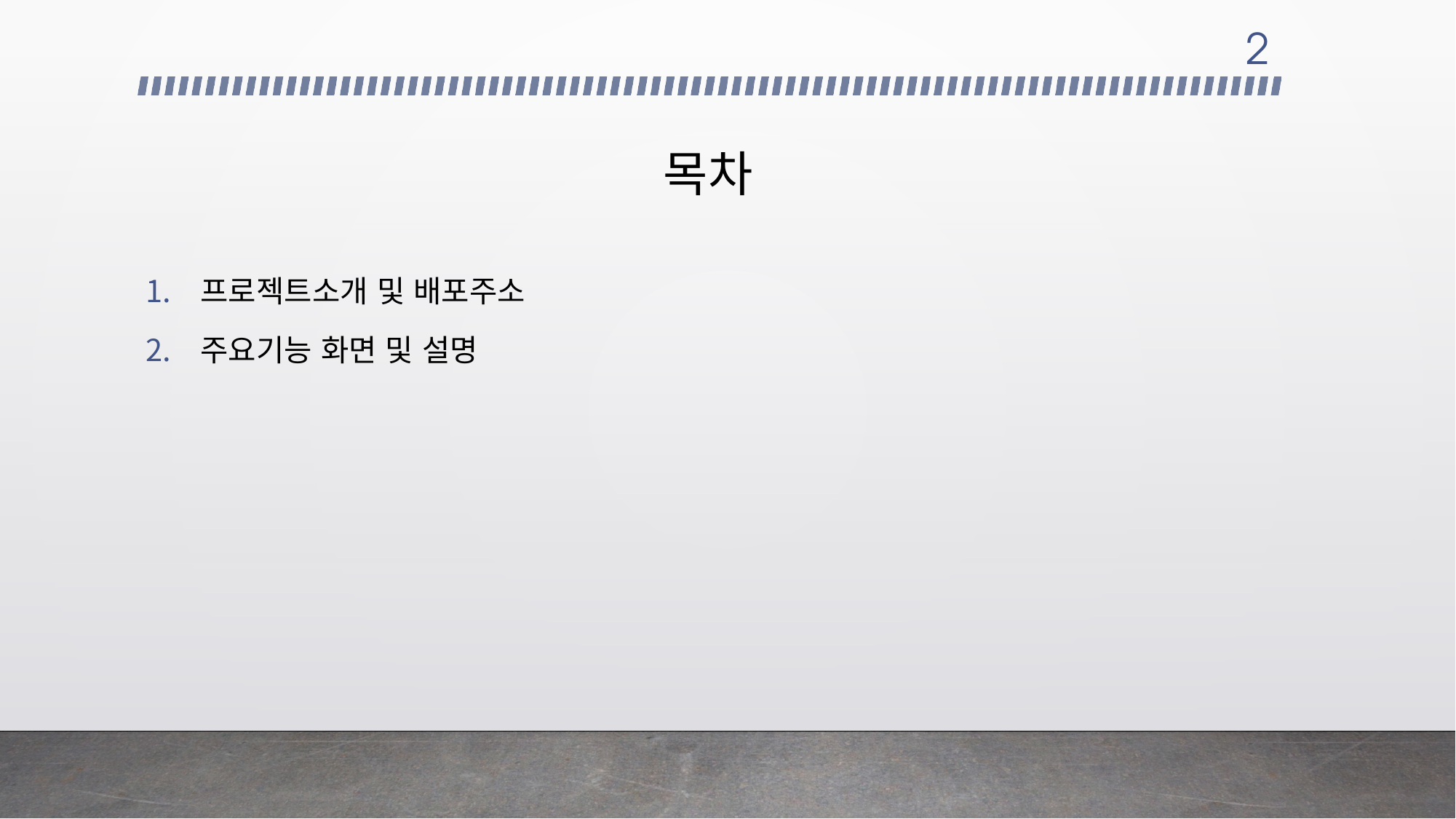

2
# 목차
프로젝트소개 및 배포주소
주요기능 화면 및 설명